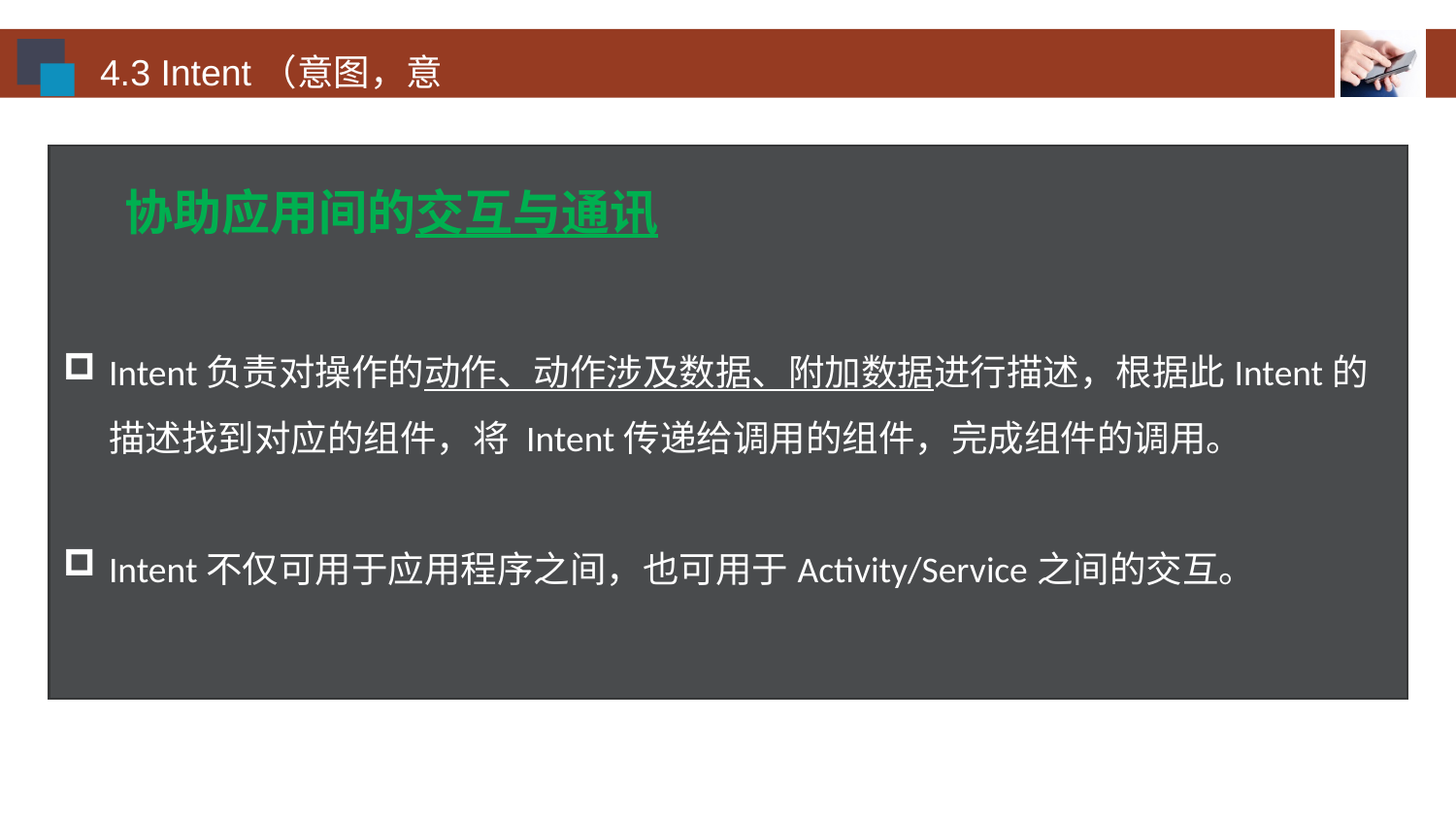

4.3 Intent（意图，意向）
     协助应用间的交互与通讯

Intent负责对操作的动作、动作涉及数据、附加数据进行描述，根据此Intent的描述找到对应的组件，将 Intent传递给调用的组件，完成组件的调用。

Intent不仅可用于应用程序之间，也可用于Activity/Service之间的交互。